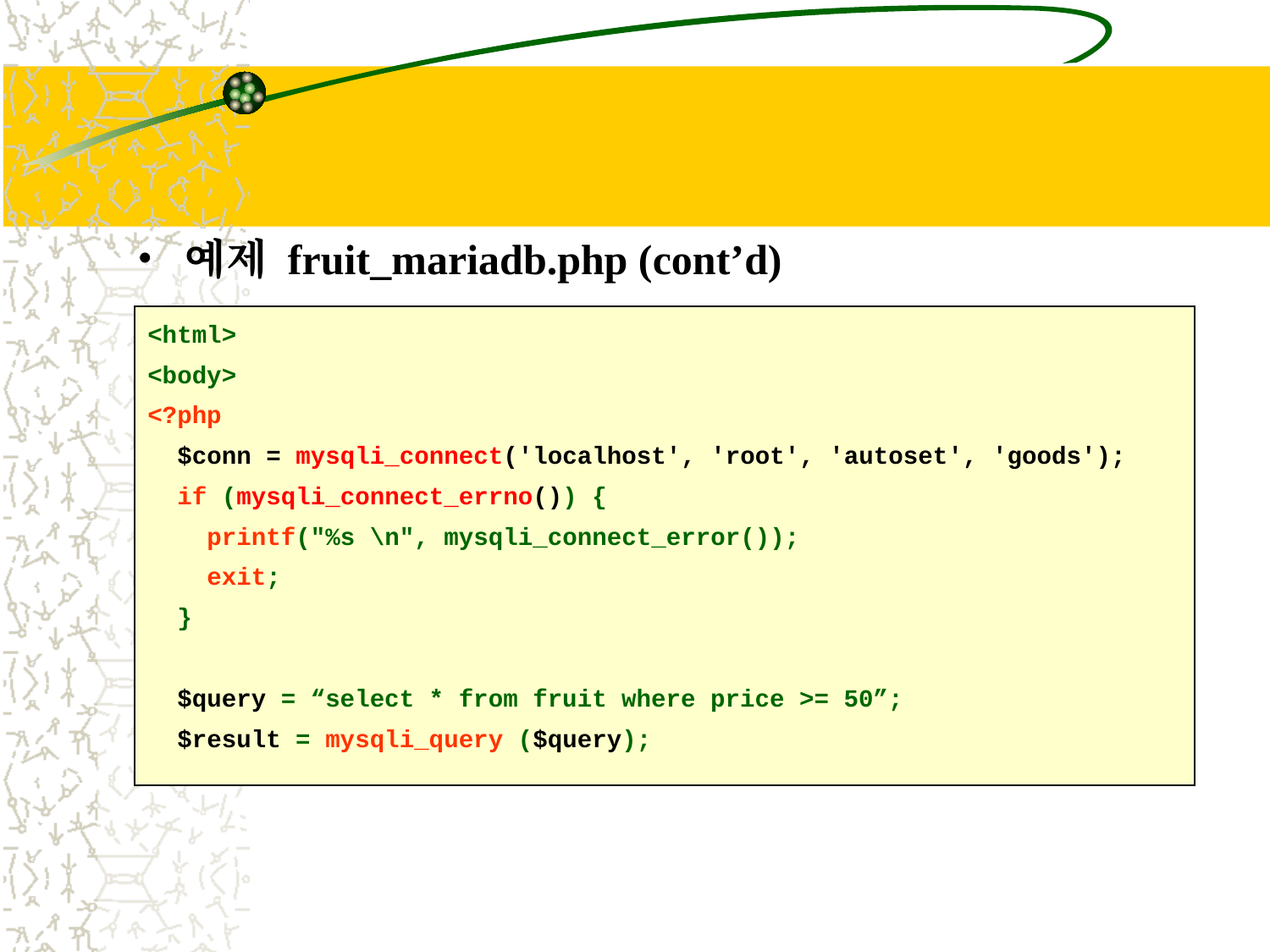

#
예제 fruit_mariadb.php (cont’d)
<html>
<body>
<?php
  $conn = mysqli_connect('localhost', 'root', 'autoset', 'goods');
  if (mysqli_connect_errno()) {
    printf("%s \n", mysqli_connect_error());
    exit;
  }

  $query = “select * from fruit where price >= 50”;
  $result = mysqli_query ($query);